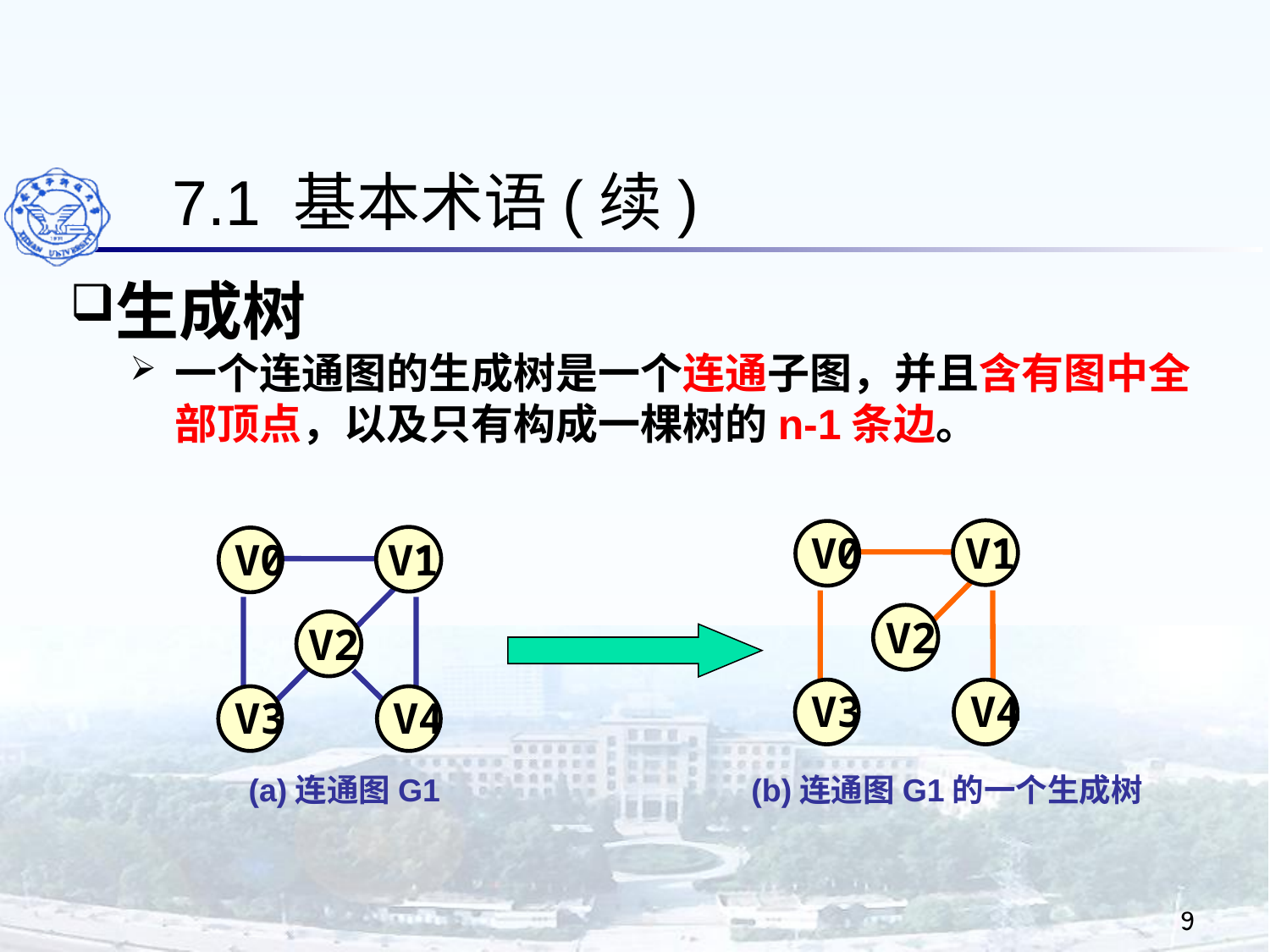

7.1 基本术语(续)
生成树
一个连通图的生成树是一个连通子图，并且含有图中全部顶点，以及只有构成一棵树的n-1条边。
 V0

 V1

 V0

 V1

 V2

 V3

 V4

 V2

 V3

 V4

(a)连通图G1
(b)连通图G1的一个生成树
9